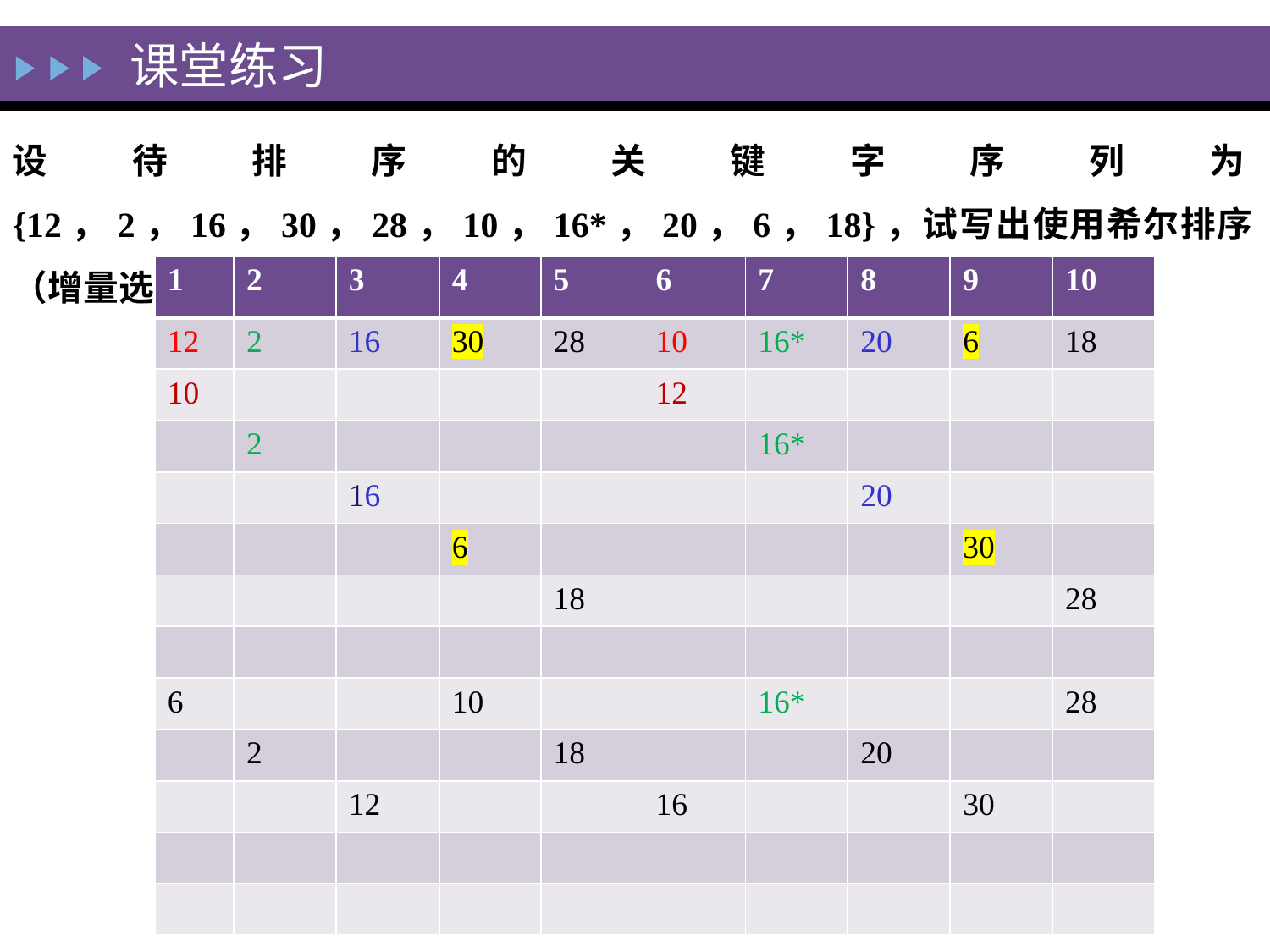

# 课堂练习
设待排序的关键字序列为{12，2，16，30，28，10，16*，20，6，18}，试写出使用希尔排序（增量选取5，3，1）排序方法，每趟排序结束后关键字序列的状态。
| 1 | 2 | 3 | 4 | 5 | 6 | 7 | 8 | 9 | 10 |
| --- | --- | --- | --- | --- | --- | --- | --- | --- | --- |
| 12 | 2 | 16 | 30 | 28 | 10 | 16\* | 20 | 6 | 18 |
| 10 |  |  |  |  | 12 |  |  |  |  |
|  | 2 |  |  |  |  | 16\* |  |  |  |
|  |  | 16 |  |  |  |  | 20 |  |  |
|  |  |  | 6 |  |  |  |  | 30 |  |
|  |  |  |  | 18 |  |  |  |  | 28 |
|  |  |  |  |  |  |  |  |  |  |
| 6 |  |  | 10 |  |  | 16\* |  |  | 28 |
|  | 2 |  |  | 18 |  |  | 20 |  |  |
|  |  | 12 |  |  | 16 |  |  | 30 |  |
|  |  |  |  |  |  |  |  |  |  |
|  |  |  |  |  |  |  |  |  |  |